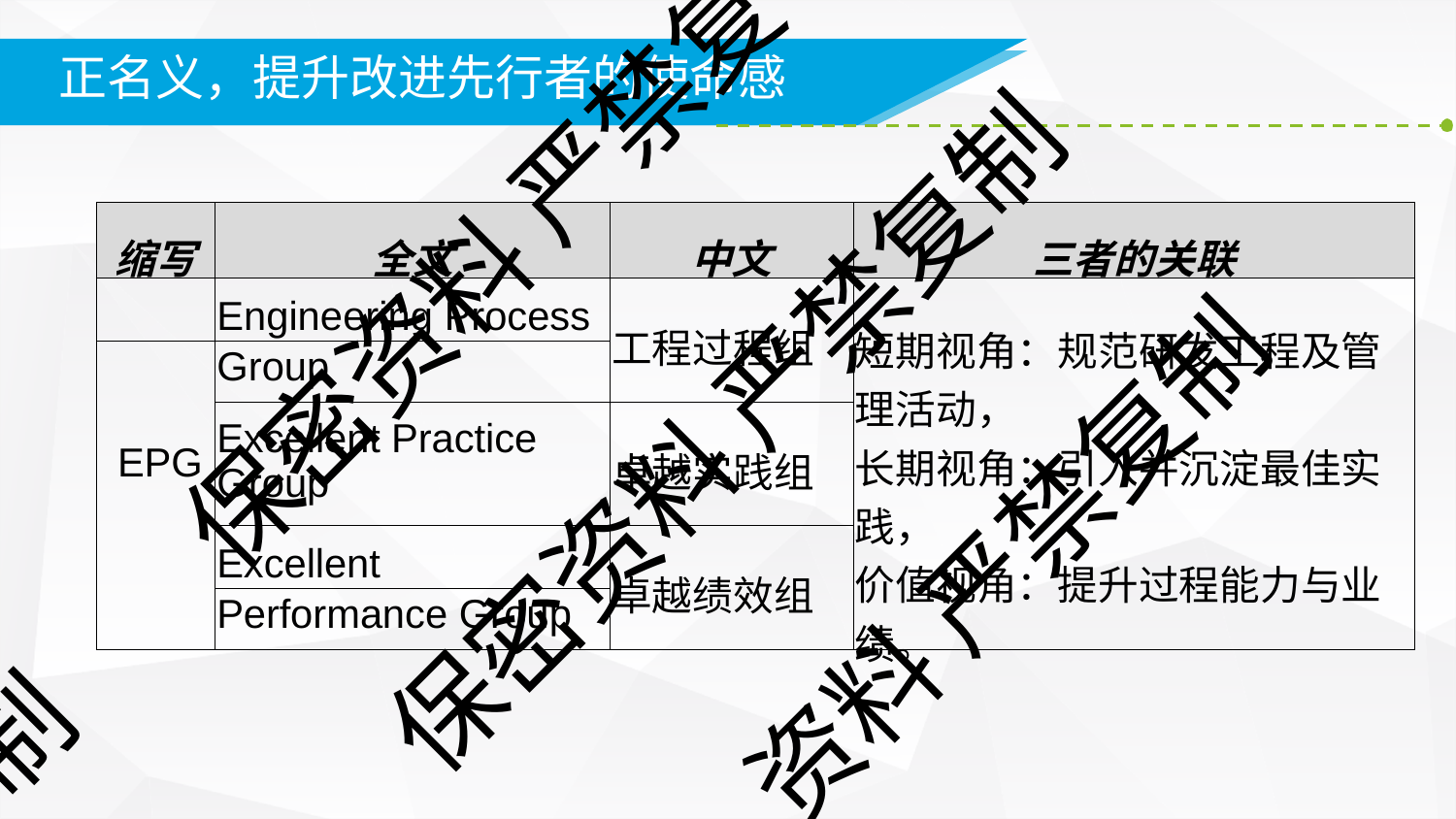

# 正名义，提升改进先行者的使命感
| 缩写 | 全文 | 中文 | 三者的关联 |
| --- | --- | --- | --- |
|  | Engineering Process | 工程过程组 | 短期视角：规范研发工程及管 理活动， 长期视角：引入并沉淀最佳实 践， 价值视角：提升过程能力与业 绩。 |
|  | Group |  |  |
| EPG | Excellent Practice Group | 卓越实践组 |  |
|  | Excellent | 卓越绩效组 |  |
|  | Performance Group |  |  |
保密资料 严禁复
保密资料 严禁复制
资料 严禁复制
制